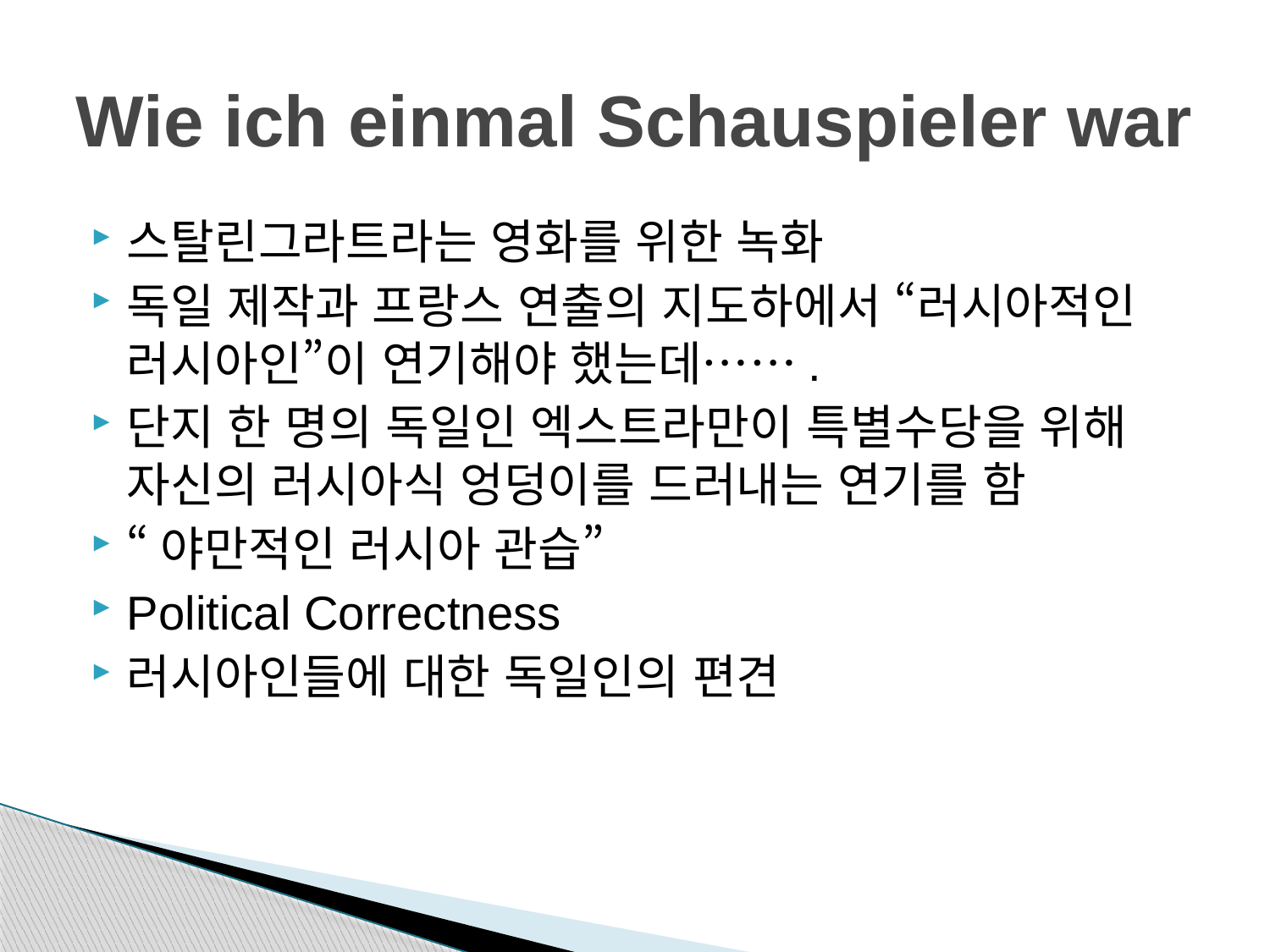

# Wie ich einmal Schauspieler war
스탈린그라트라는 영화를 위한 녹화
독일 제작과 프랑스 연출의 지도하에서 “러시아적인 러시아인”이 연기해야 했는데…….
단지 한 명의 독일인 엑스트라만이 특별수당을 위해 자신의 러시아식 엉덩이를 드러내는 연기를 함
“야만적인 러시아 관습”
Political Correctness
러시아인들에 대한 독일인의 편견